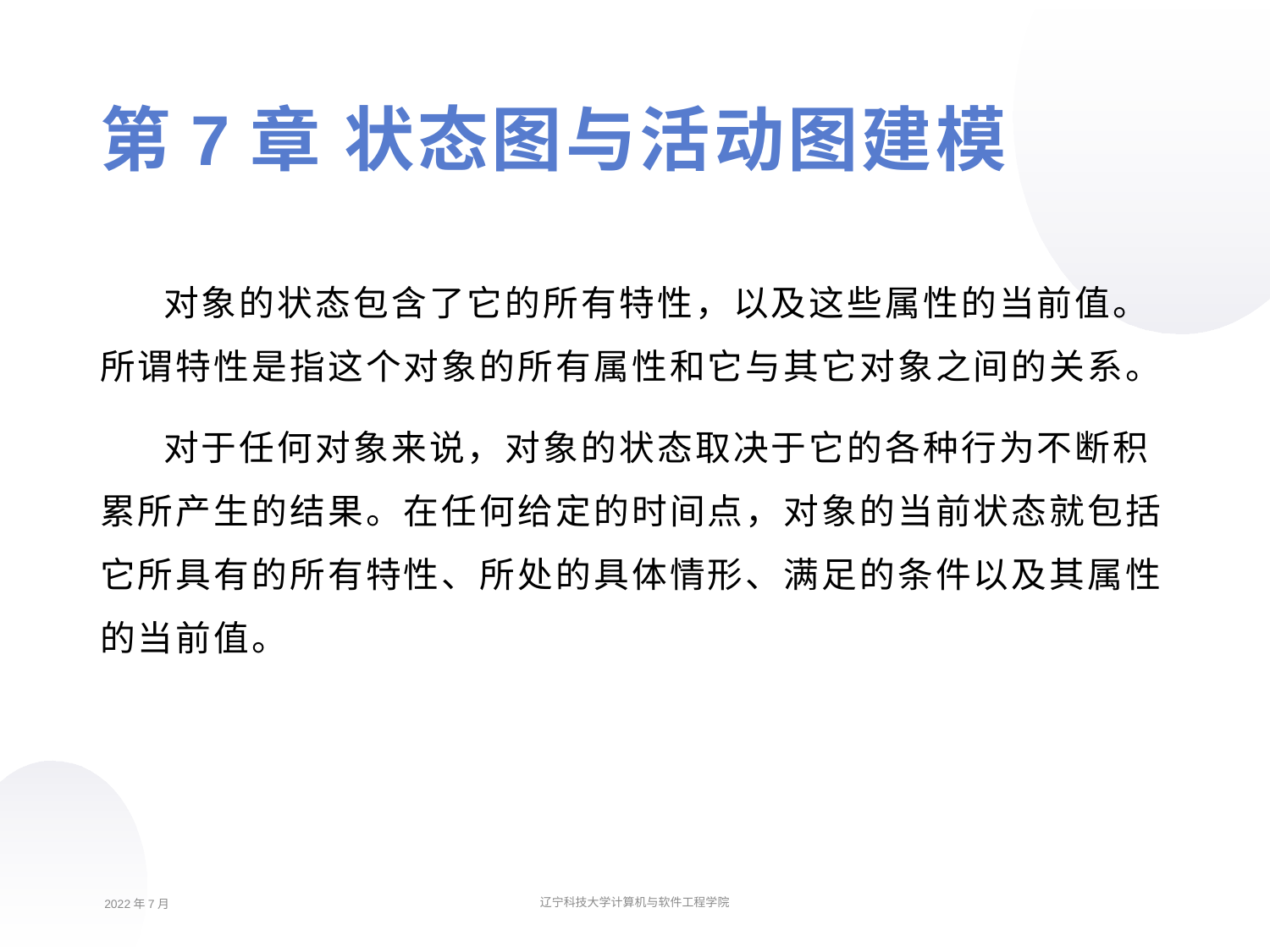

第7章 状态图与活动图建模
对象的状态包含了它的所有特性，以及这些属性的当前值。所谓特性是指这个对象的所有属性和它与其它对象之间的关系。
对于任何对象来说，对象的状态取决于它的各种行为不断积累所产生的结果。在任何给定的时间点，对象的当前状态就包括它所具有的所有特性、所处的具体情形、满足的条件以及其属性的当前值。

2022年7月
辽宁科技大学计算机与软件工程学院
2